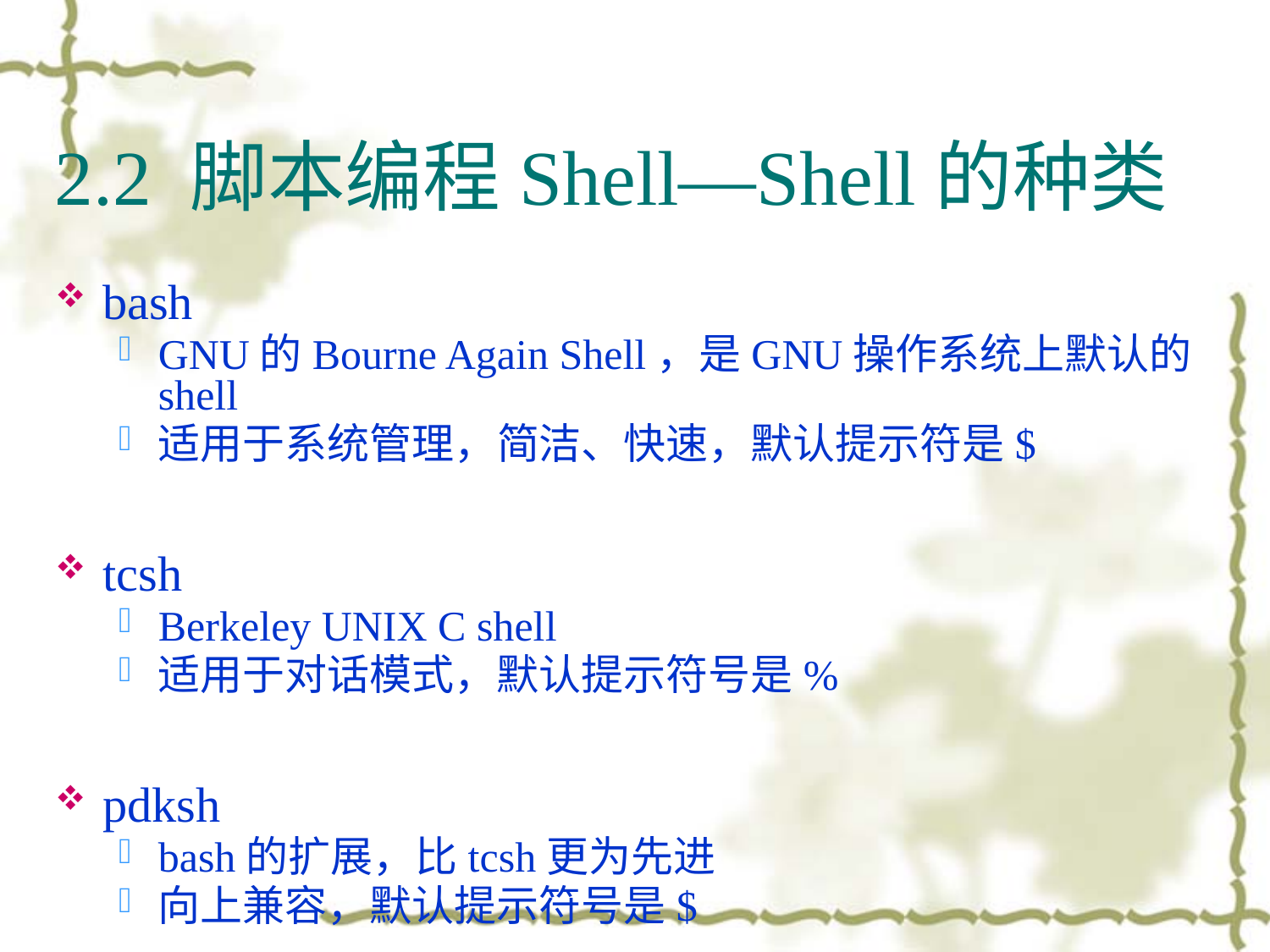

# 2.2 脚本编程Shell—Shell的种类
bash
GNU的Bourne Again Shell，是GNU操作系统上默认的shell
适用于系统管理，简洁、快速，默认提示符是$

tcsh
Berkeley UNIX C shell
适用于对话模式，默认提示符号是%

pdksh
bash的扩展，比tcsh更为先进
向上兼容，默认提示符号是$